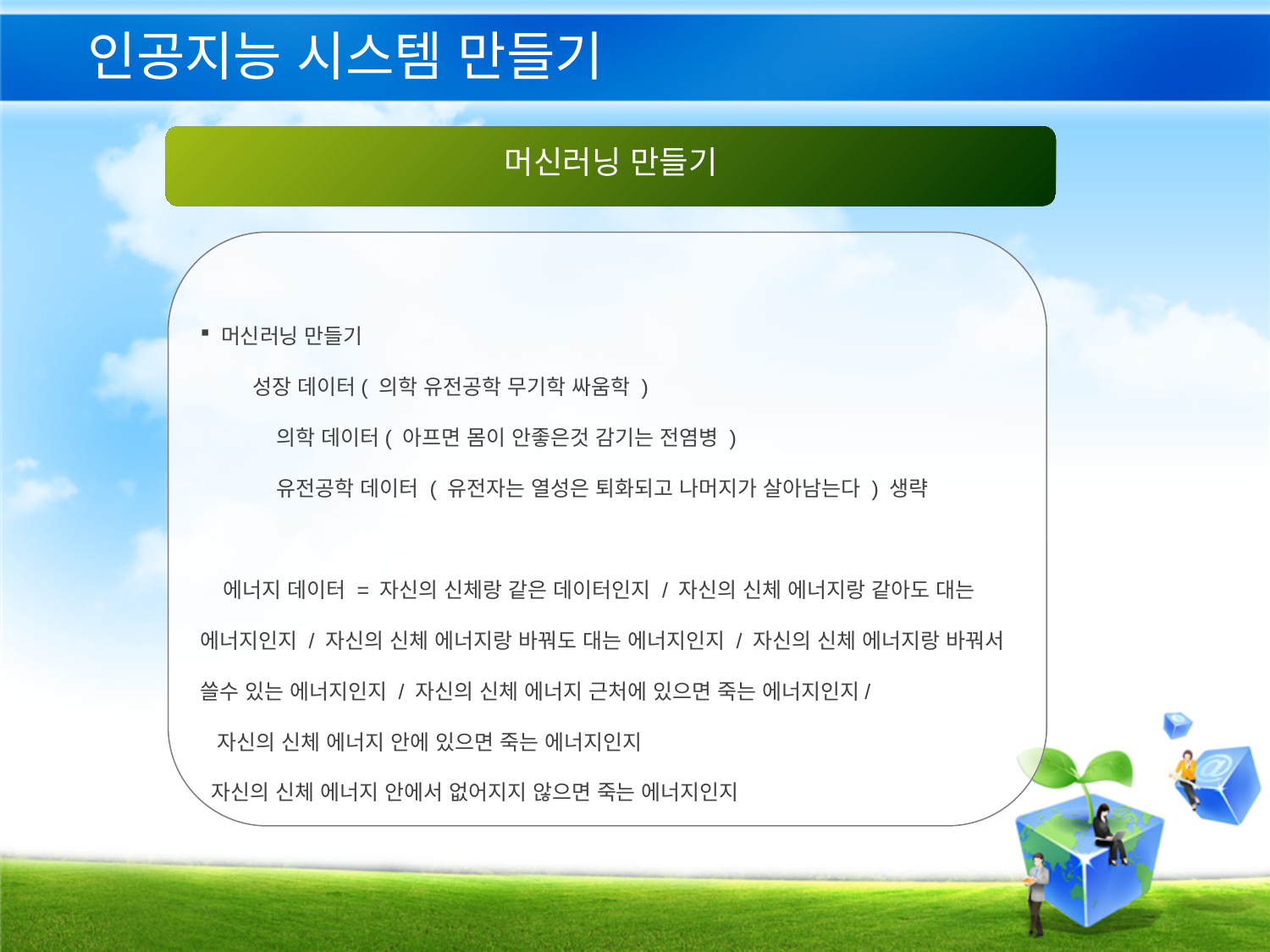

# 인공지능 시스템 만들기

머신러닝 만들기

 머신러닝 만들기
        성장 데이터( 의학 유전공학 무기학 싸움학 )
            의학 데이터( 아프면 몸이 안좋은것 감기는 전염병 )
            유전공학 데이터 ( 유전자는 열성은 퇴화되고 나머지가 살아남는다 ) 생략

   에너지 데이터 = 자신의 신체랑 같은 데이터인지 / 자신의 신체 에너지랑 같아도 대는 에너지인지 / 자신의 신체 에너지랑 바꿔도 대는 에너지인지 / 자신의 신체 에너지랑 바꿔서 쓸수 있는 에너지인지 / 자신의 신체 에너지 근처에 있으면 죽는 에너지인지/
  자신의 신체 에너지 안에 있으면 죽는 에너지인지
 자신의 신체 에너지 안에서 없어지지 않으면 죽는 에너지인지